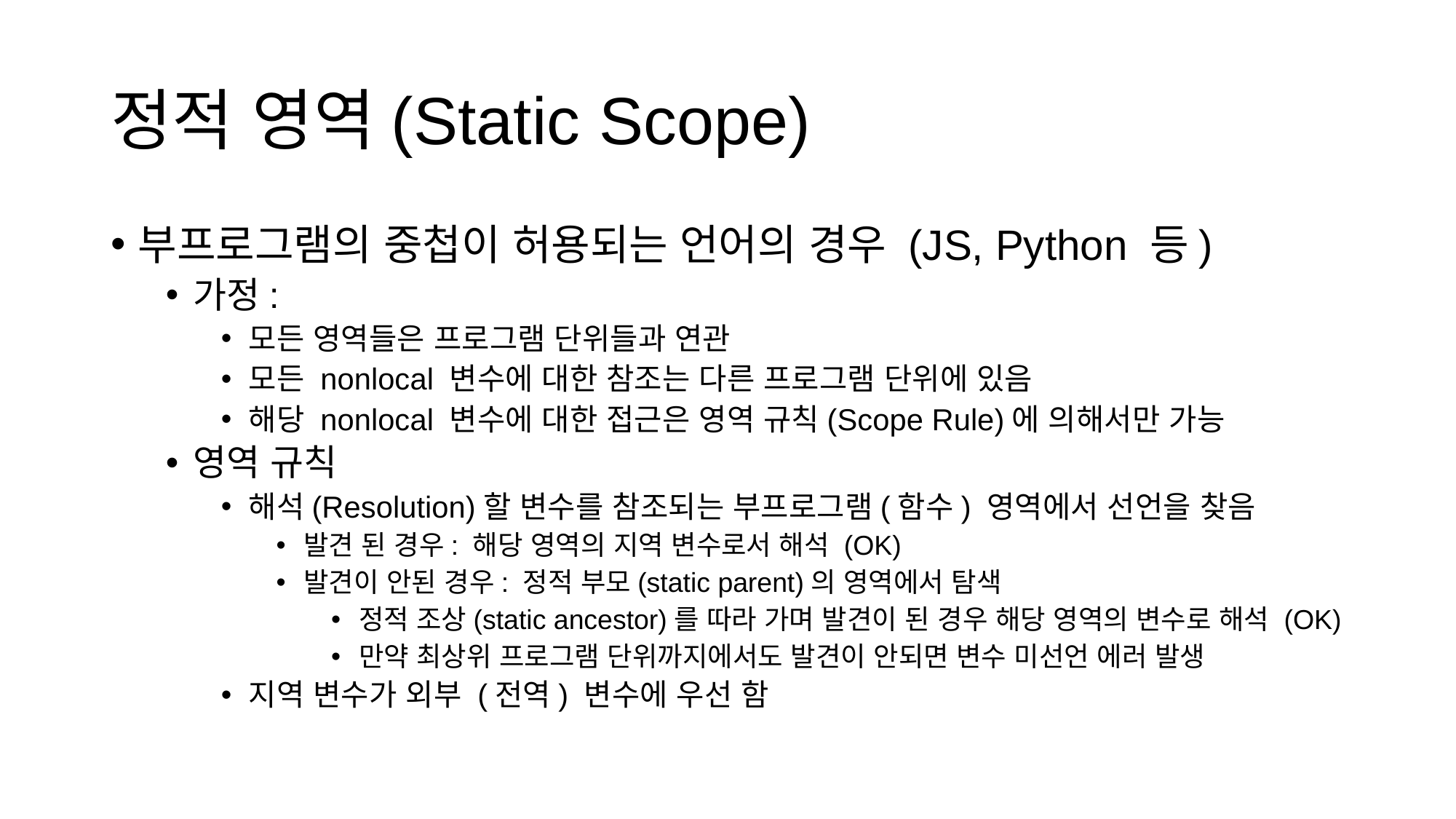

# 정적 영역(Static Scope)
부프로그램의 중첩이 허용되는 언어의 경우 (JS, Python 등)
가정:
모든 영역들은 프로그램 단위들과 연관
모든 nonlocal 변수에 대한 참조는 다른 프로그램 단위에 있음
해당 nonlocal 변수에 대한 접근은 영역 규칙(Scope Rule)에 의해서만 가능
영역 규칙
해석(Resolution)할 변수를 참조되는 부프로그램(함수) 영역에서 선언을 찾음
발견 된 경우: 해당 영역의 지역 변수로서 해석 (OK)
발견이 안된 경우: 정적 부모(static parent)의 영역에서 탐색
정적 조상(static ancestor)를 따라 가며 발견이 된 경우 해당 영역의 변수로 해석 (OK)
만약 최상위 프로그램 단위까지에서도 발견이 안되면 변수 미선언 에러 발생
지역 변수가 외부 (전역) 변수에 우선 함